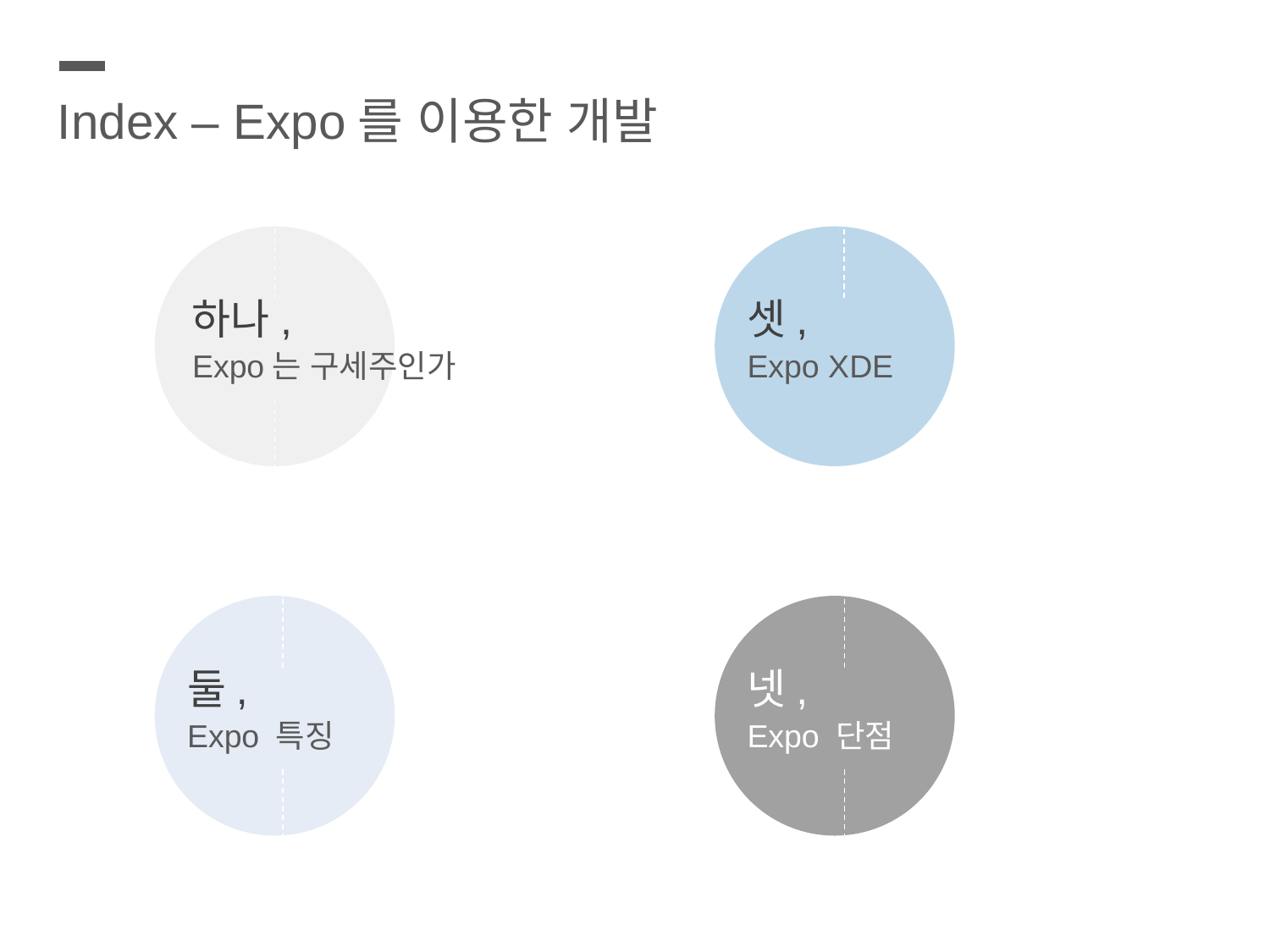

Index – Expo를 이용한 개발

하나,
셋,
Expo는 구세주인가
Expo XDE

둘,
넷,
Expo 단점
Expo 특징